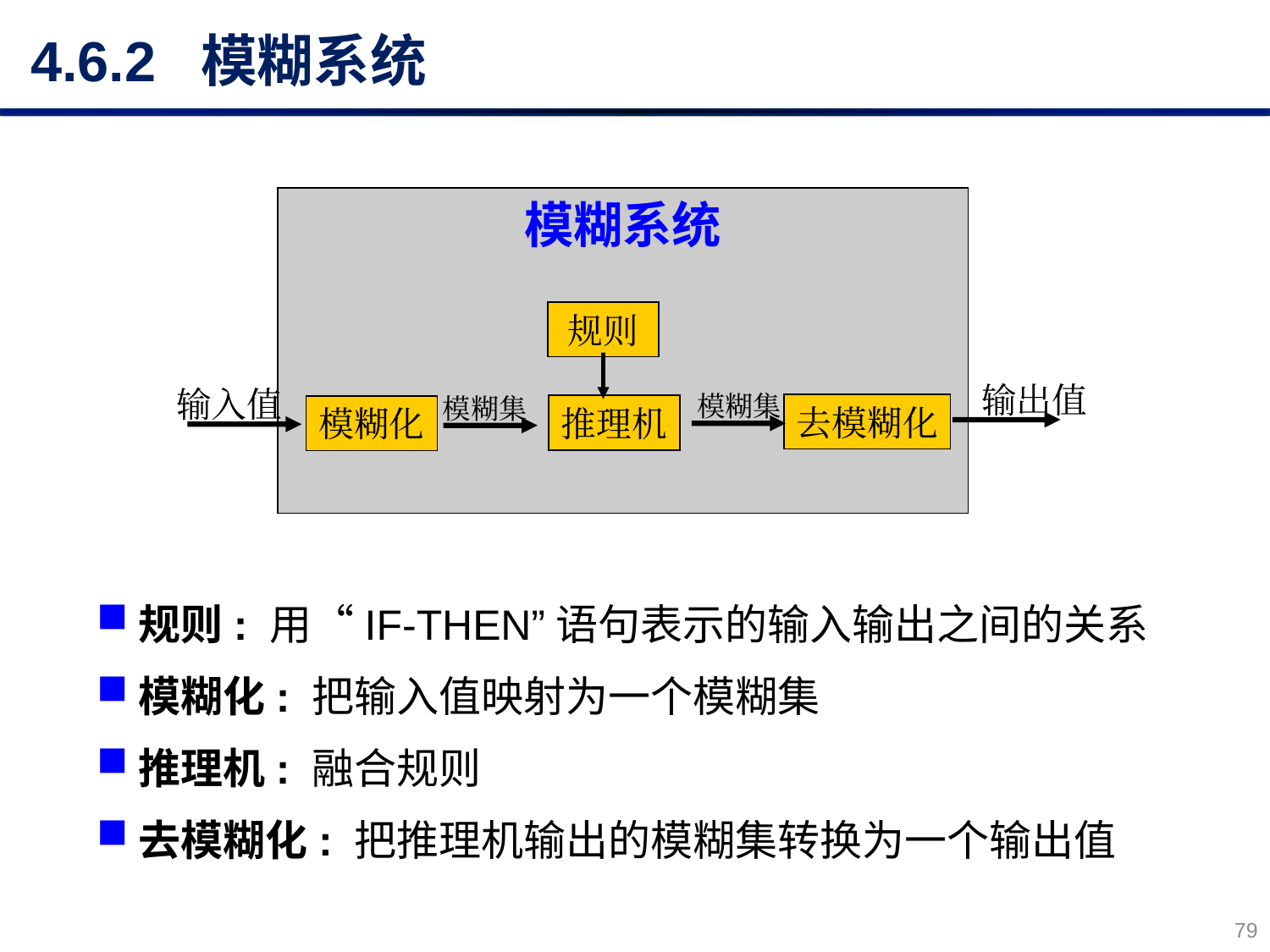

# 4.6.2  模糊系统
模糊系统

规则

输出值
输入值
模糊集
模糊集
去模糊化
推理机
模糊化

规则: 用“IF-THEN”语句表示的输入输出之间的关系
模糊化: 把输入值映射为一个模糊集
推理机: 融合规则
去模糊化: 把推理机输出的模糊集转换为一个输出值
79